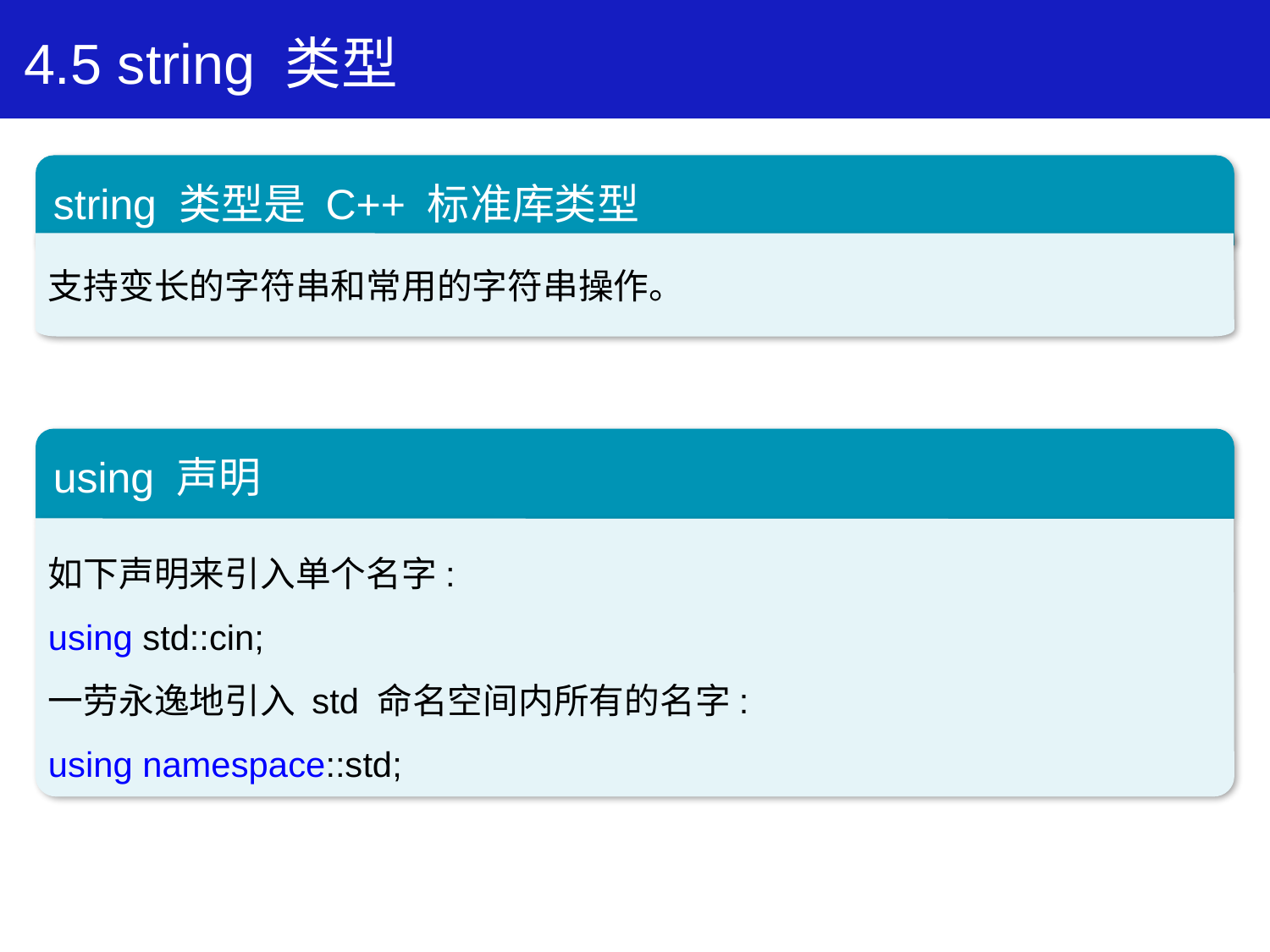

4.5 string 类型
string 类型是 C++ 标准库类型
支持变长的字符串和常用的字符串操作。
学习目标
using 声明
如下声明来引入单个名字:
using std::cin;
一劳永逸地引入 std 命名空间内所有的名字:
using namespace::std;
80